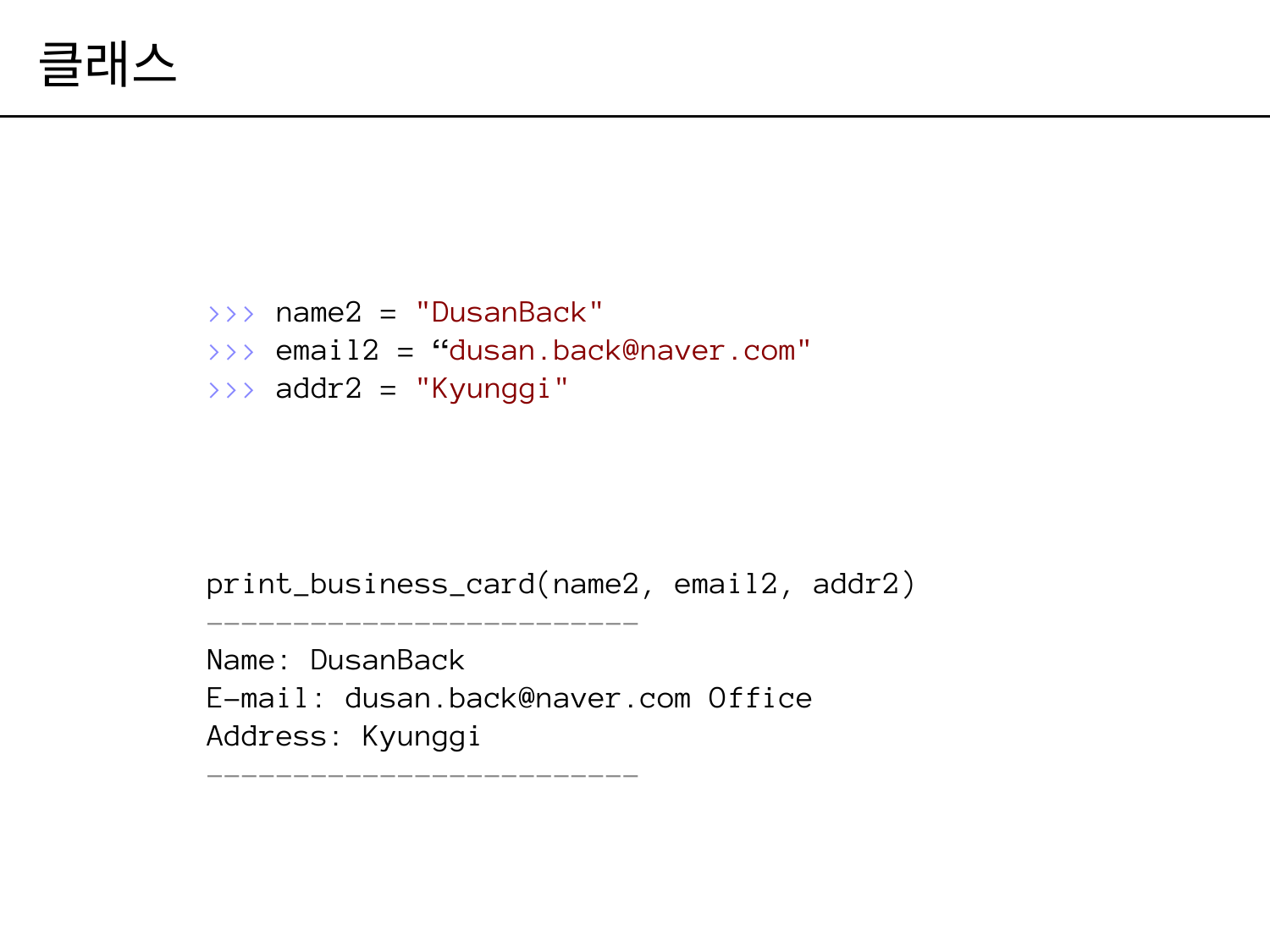

# 클래스
>>> name2 = "DusanBack"
>>> email2 = “dusan.back@naver.com"
>>> addr2 = "Kyunggi"
print_business_card(name2, email2, addr2)
-------------------------
Name: DusanBack
E-mail: dusan.back@naver.com Office
Address: Kyunggi
-------------------------